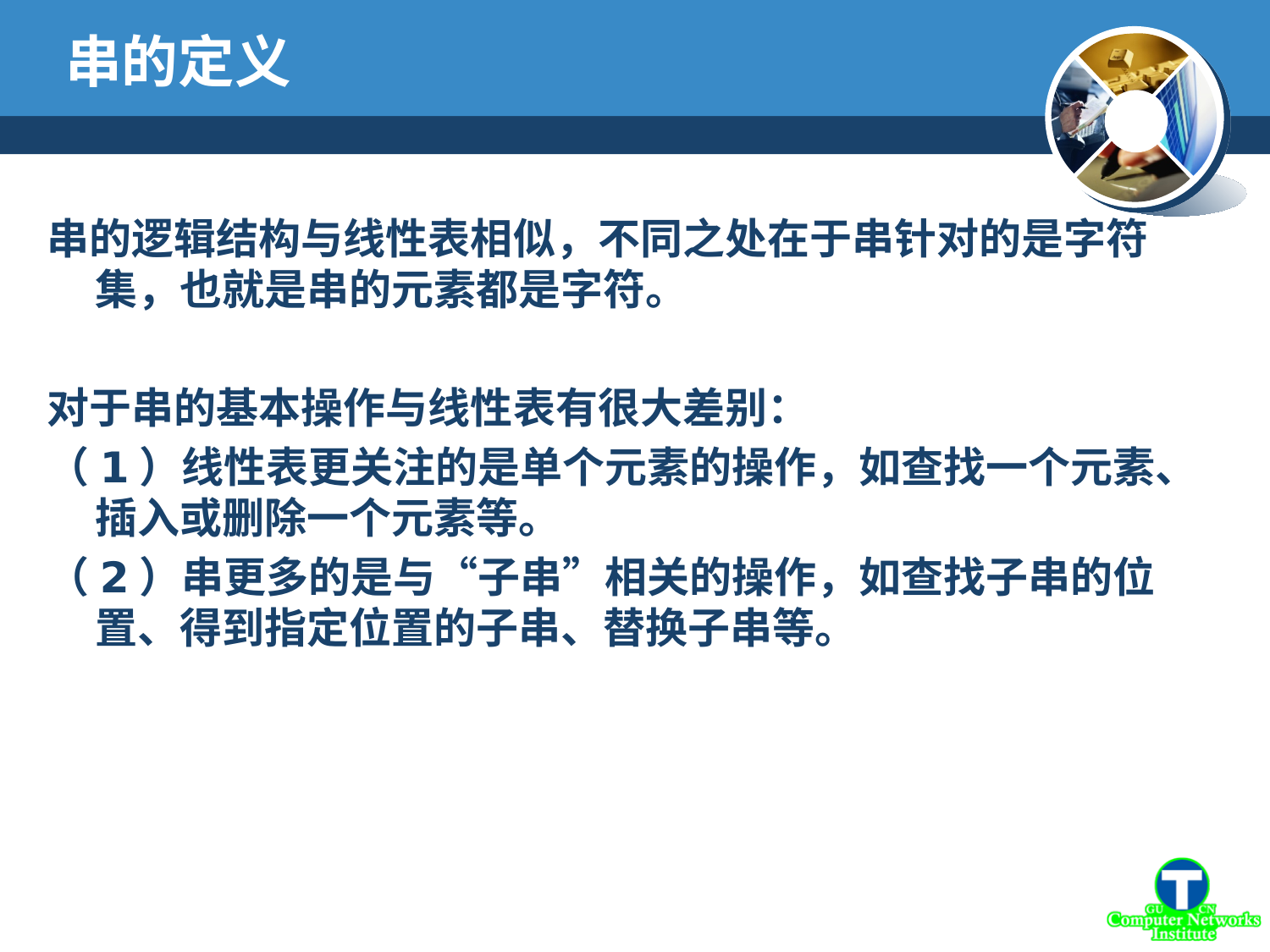

# 串的定义
串的逻辑结构与线性表相似，不同之处在于串针对的是字符集，也就是串的元素都是字符。

对于串的基本操作与线性表有很大差别：
（1）线性表更关注的是单个元素的操作，如查找一个元素、插入或删除一个元素等。
（2）串更多的是与“子串”相关的操作，如查找子串的位置、得到指定位置的子串、替换子串等。